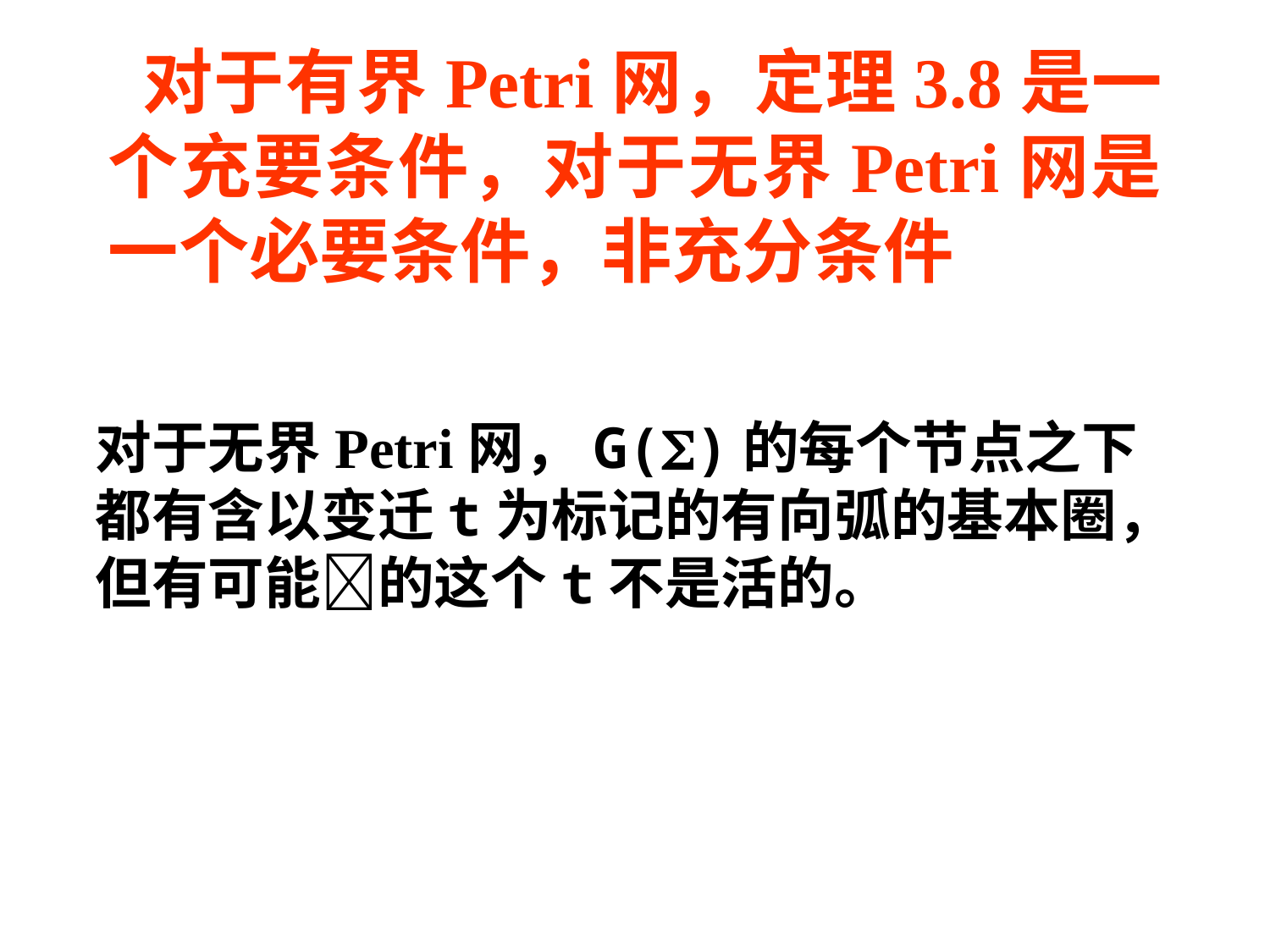

# 对于有界Petri网，定理3.8是一个充要条件，对于无界Petri网是一个必要条件，非充分条件
	对于无界Petri网，G(Σ)的每个节点之下都有含以变迁t为标记的有向弧的基本圈，但有可能Σ的这个t不是活的。